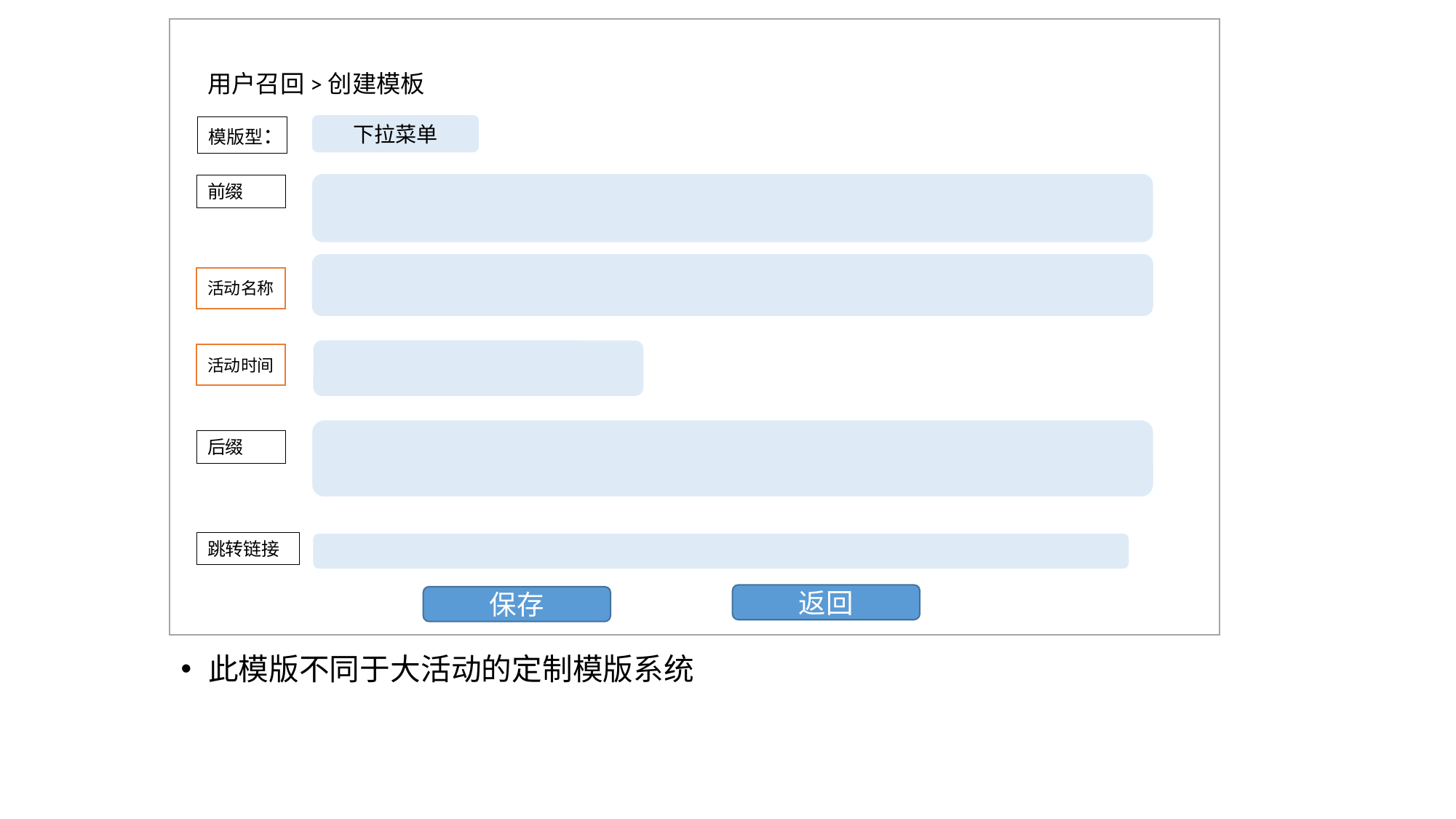

# 用户召回>创建模板
下拉菜单
模版型：

前缀

活动名称

活动时间

后缀
跳转链接

返回
保存
此模版不同于大活动的定制模版系统